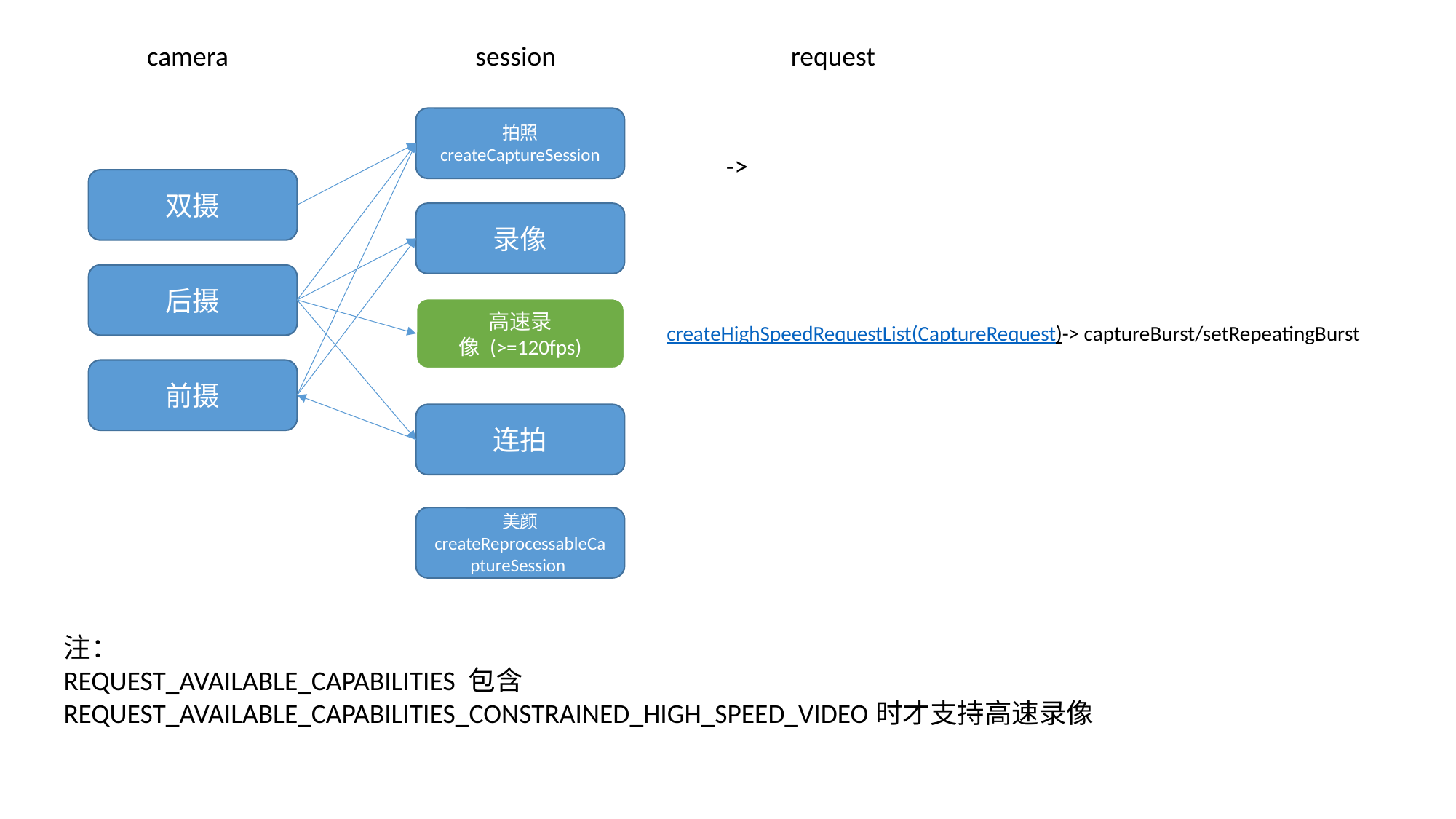

camera
session
request
拍照
createCaptureSession
->
双摄
录像
后摄
高速录像 (>=120fps)
createHighSpeedRequestList(CaptureRequest)-> captureBurst/setRepeatingBurst
前摄
连拍
美颜
createReprocessableCaptureSession
注：
REQUEST_AVAILABLE_CAPABILITIES 包含 REQUEST_AVAILABLE_CAPABILITIES_CONSTRAINED_HIGH_SPEED_VIDEO时才支持高速录像